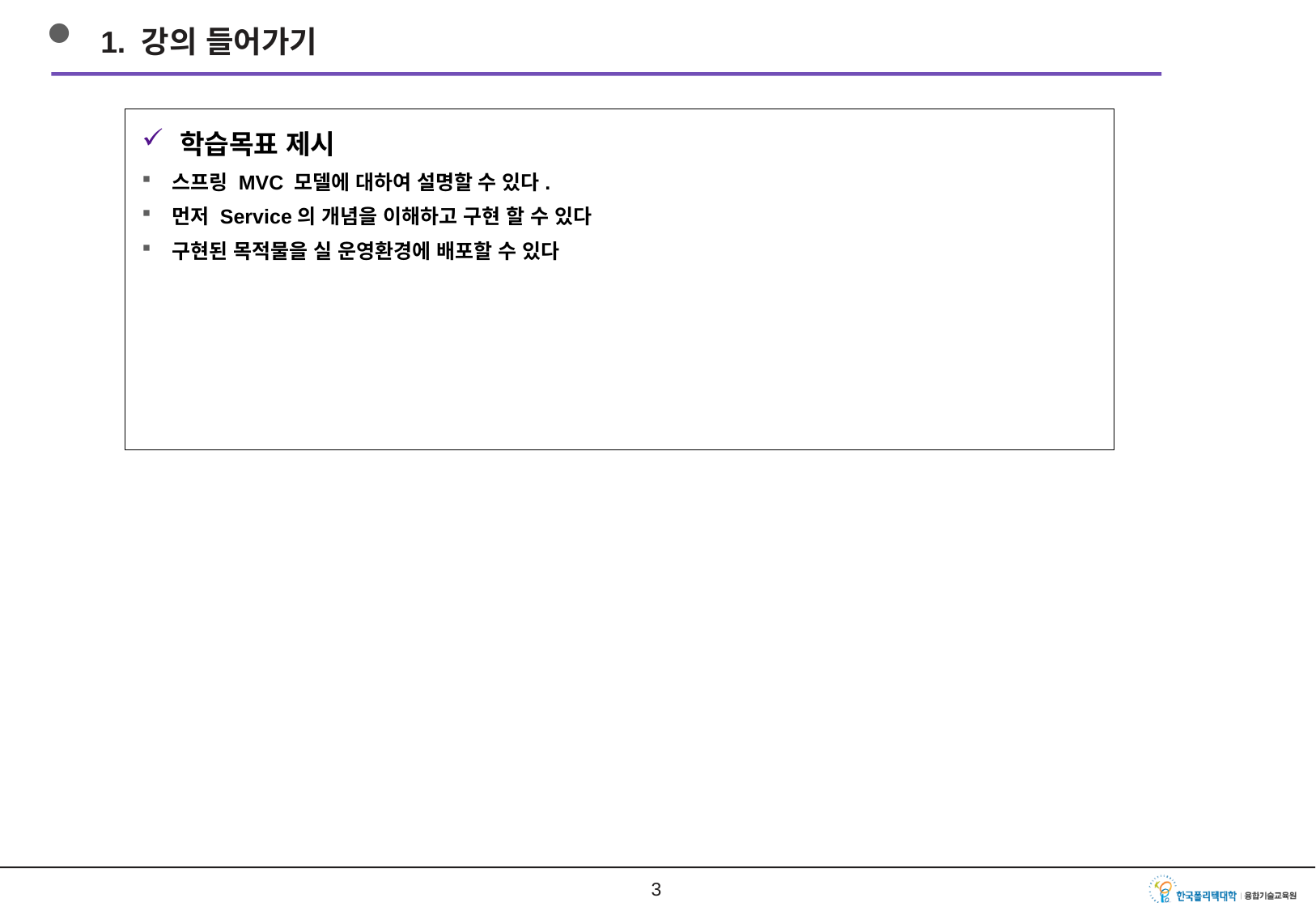

1. 강의 들어가기
학습목표 제시
스프링 MVC 모델에 대하여 설명할 수 있다.
먼저 Service의 개념을 이해하고 구현 할 수 있다
구현된 목적물을 실 운영환경에 배포할 수 있다

3